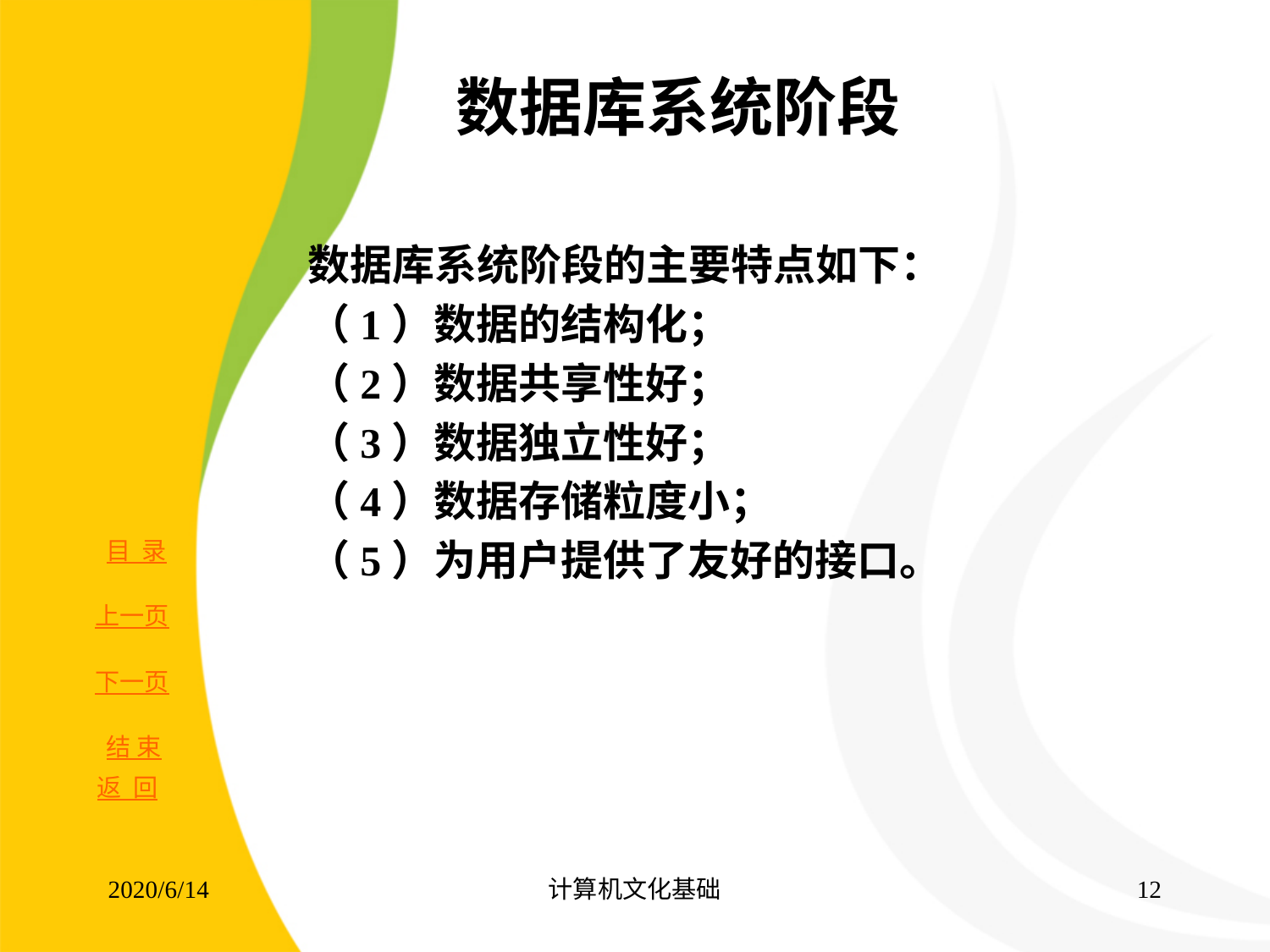

# 数据库系统阶段
数据库系统阶段的主要特点如下：
（1）数据的结构化；
（2）数据共享性好；
（3）数据独立性好；
（4）数据存储粒度小；
（5）为用户提供了友好的接口。
返  回
2020/6/14
计算机文化基础
12